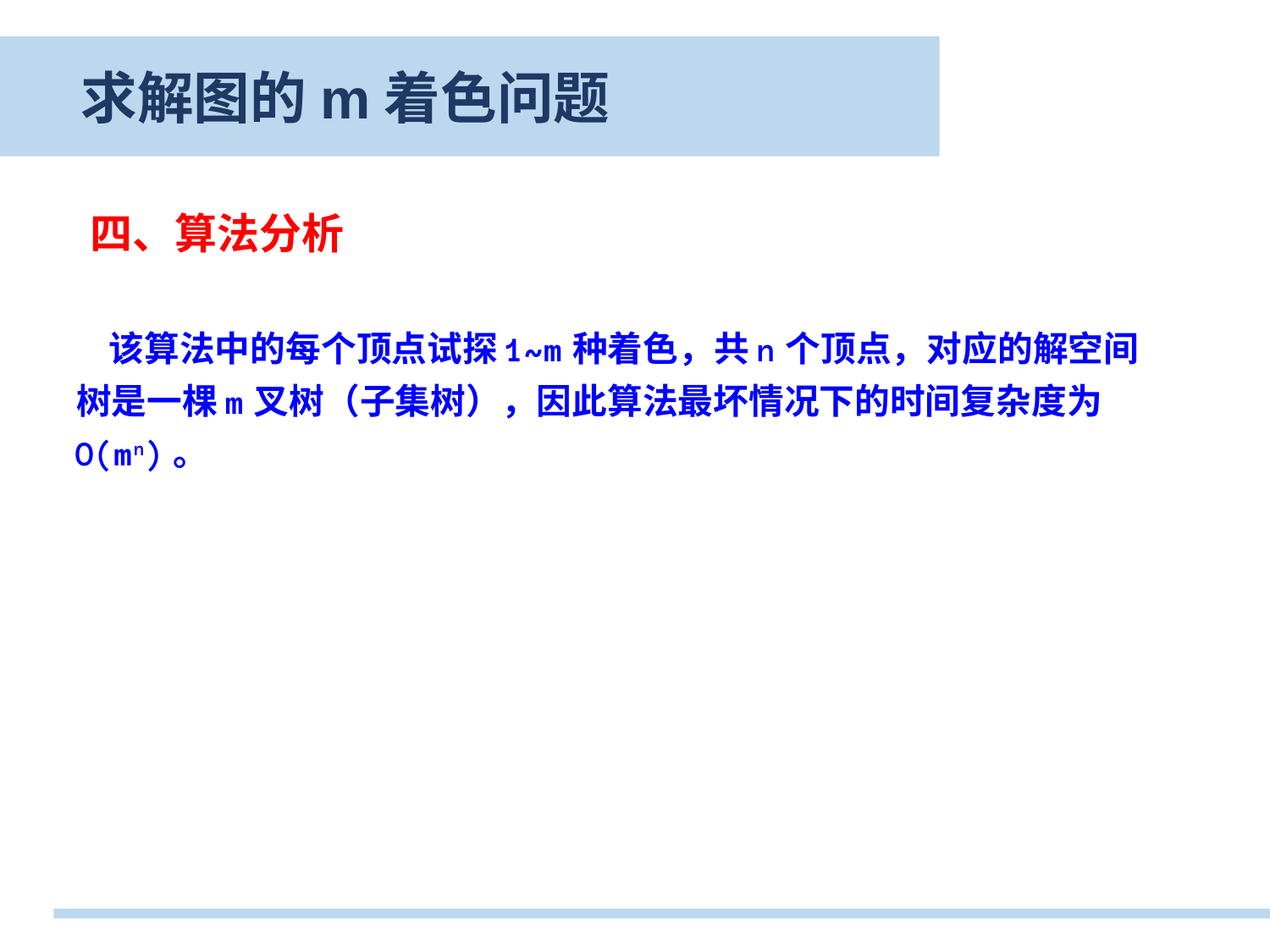

求解图的m着色问题
四、算法分析
   该算法中的每个顶点试探1~m种着色，共n个顶点，对应的解空间树是一棵m叉树（子集树），因此算法最坏情况下的时间复杂度为O(mn)。